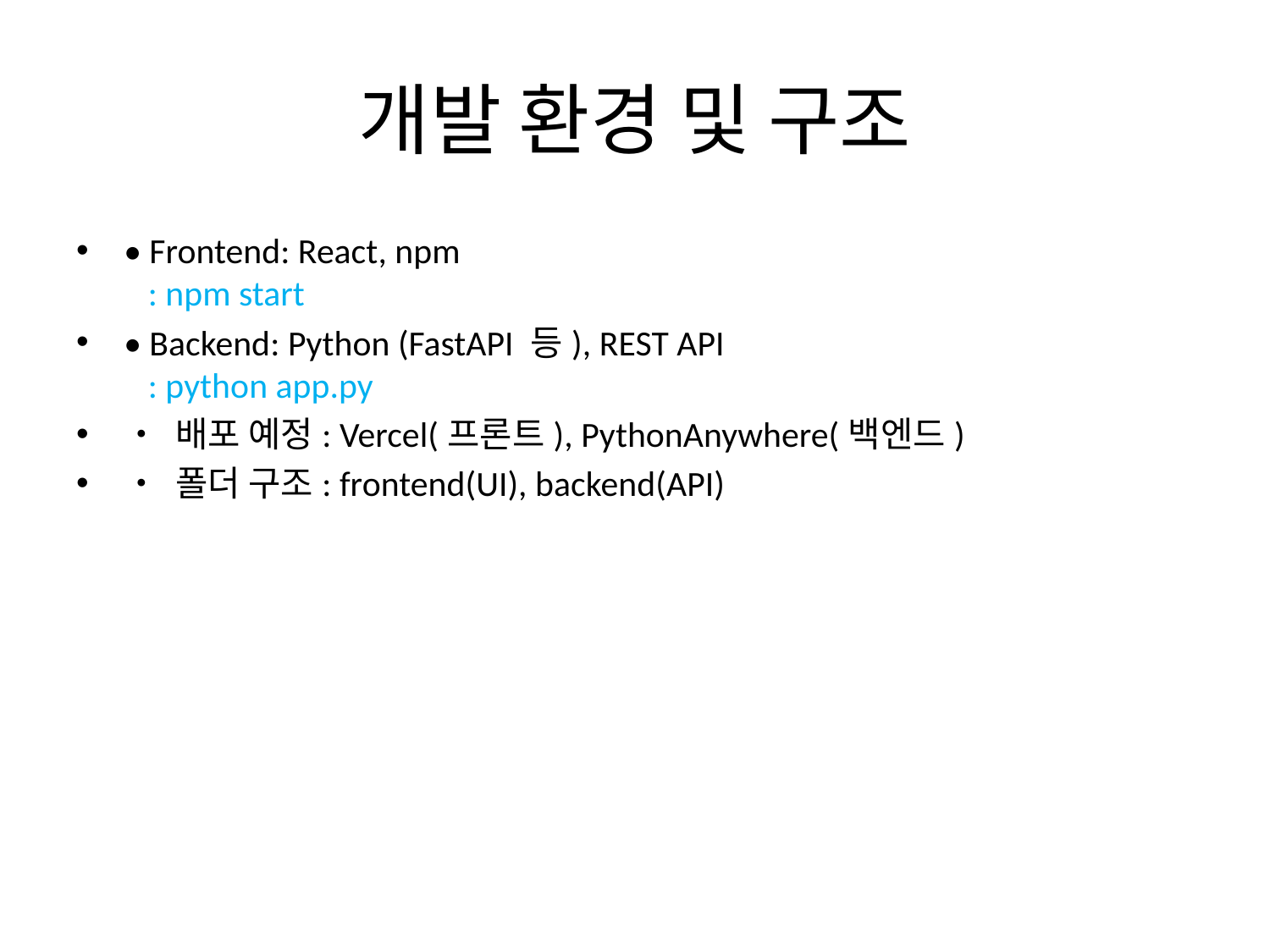

# 개발 환경 및 구조
• Frontend: React, npm
   : npm start
• Backend: Python (FastAPI 등), REST API
   : python app.py
• 배포 예정: Vercel(프론트), PythonAnywhere(백엔드)
• 폴더 구조: frontend(UI), backend(API)